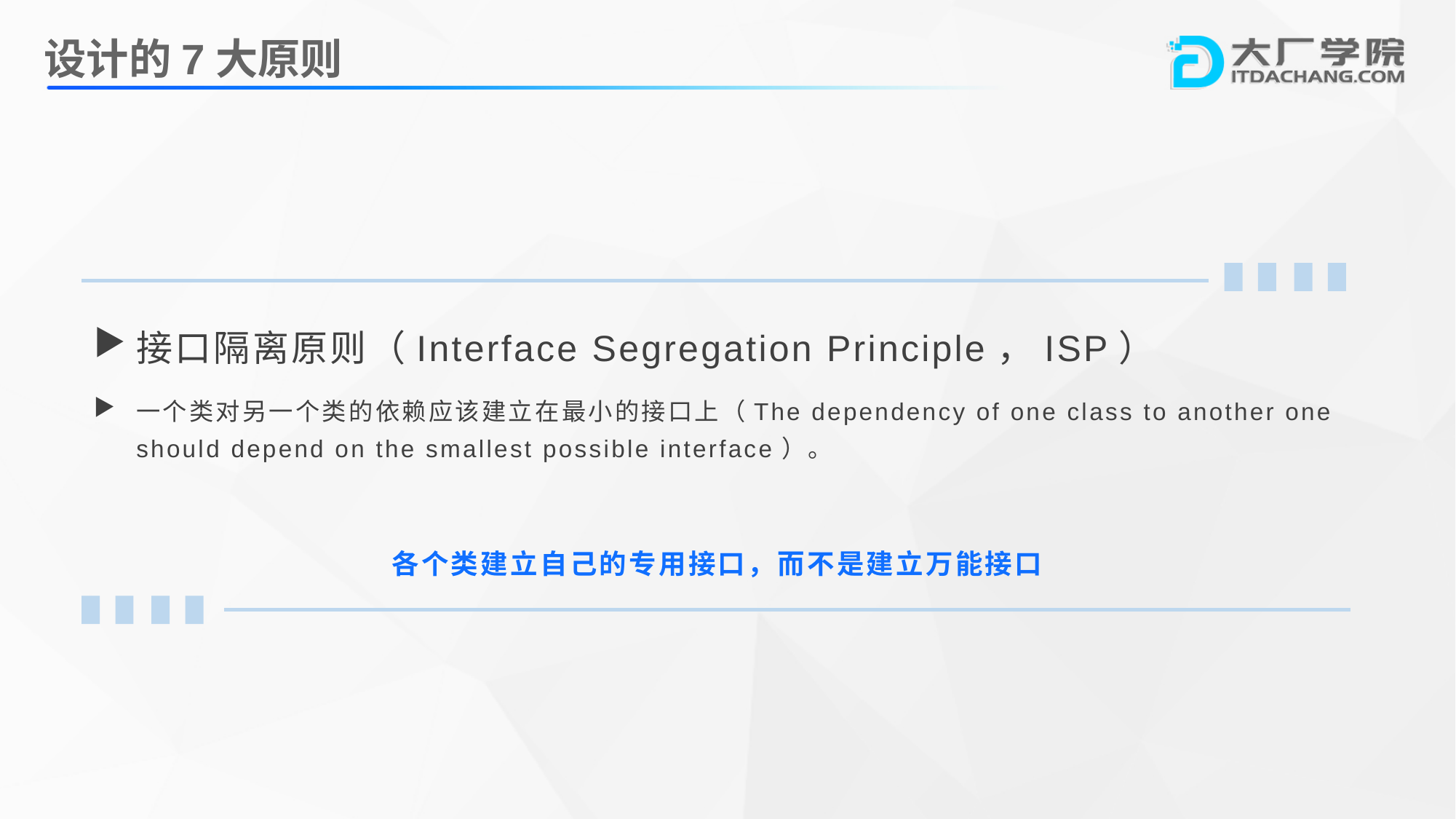

# 设计的7大原则

接口隔离原则（Interface Segregation Principle，ISP）
一个类对另一个类的依赖应该建立在最小的接口上（The dependency of one class to another one should depend on the smallest possible interface）。

各个类建立自己的专用接口，而不是建立万能接口